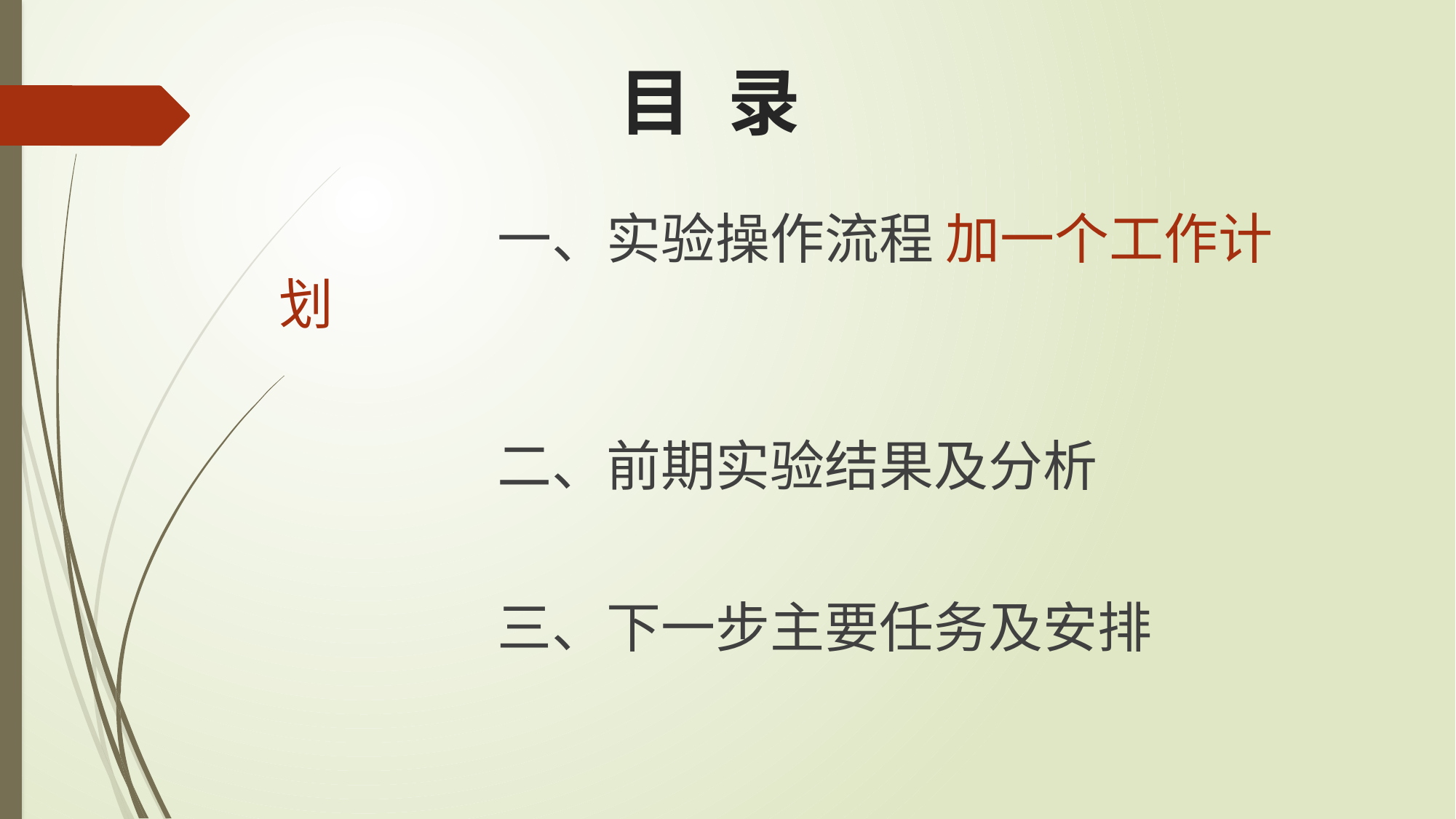

# 目	录
		一、实验操作流程 加一个工作计划

		二、前期实验结果及分析

		三、下一步主要任务及安排